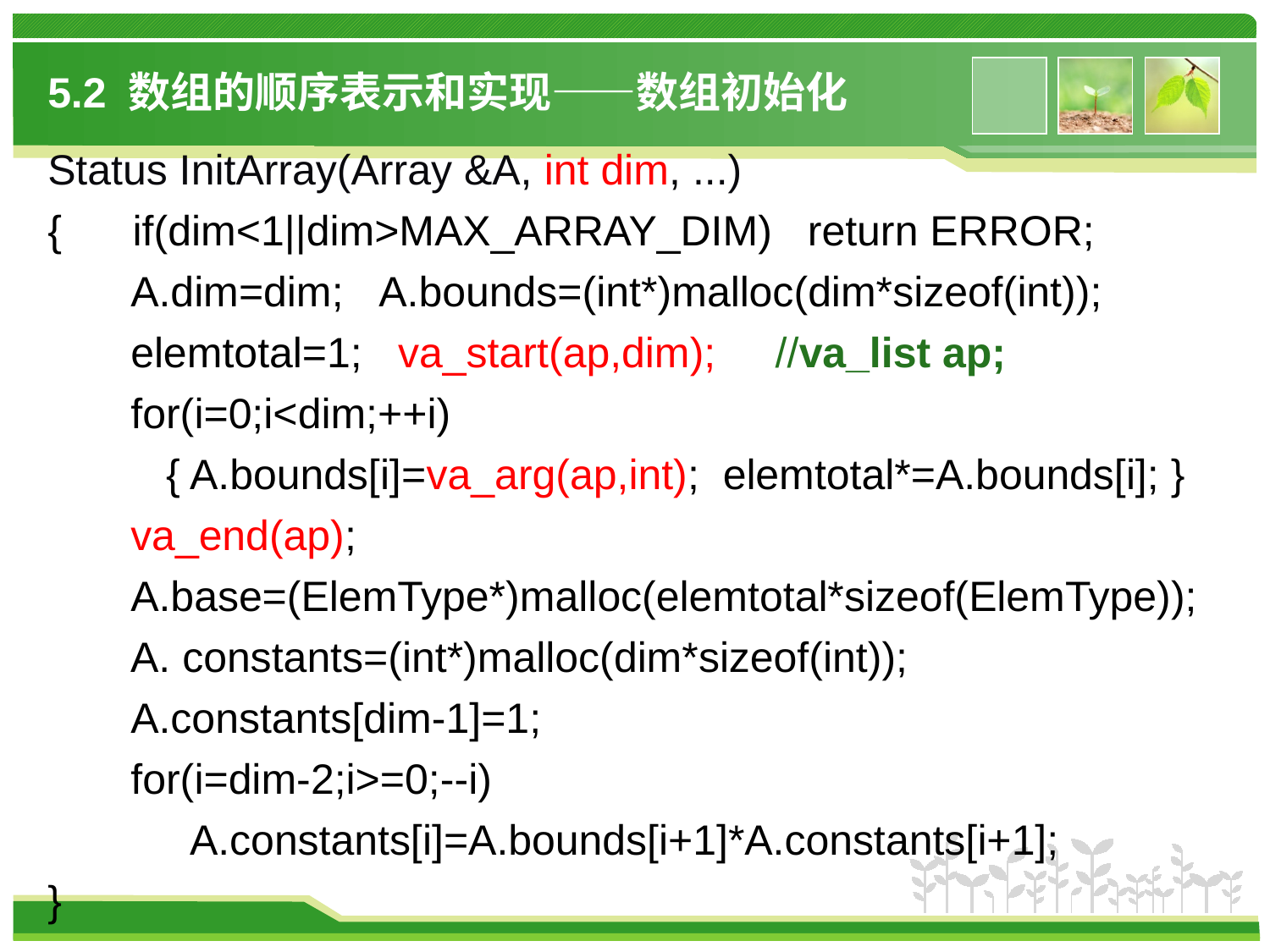

# 5.2 数组的顺序表示和实现——数组初始化
Status InitArray(Array &A, int dim, ...)
{      if(dim<1||dim>MAX_ARRAY_DIM)   return ERROR;
   A.dim=dim;   A.bounds=(int*)malloc(dim*sizeof(int));
   elemtotal=1;   va_start(ap,dim);     //va_list ap;
   for(i=0;i<dim;++i)
      { A.bounds[i]=va_arg(ap,int);  elemtotal*=A.bounds[i]; }
   va_end(ap);
   A.base=(ElemType*)malloc(elemtotal*sizeof(ElemType));
       A. constants=(int*)malloc(dim*sizeof(int));
   A.constants[dim-1]=1;
   for(i=dim-2;i>=0;--i)
        A.constants[i]=A.bounds[i+1]*A.constants[i+1];
}